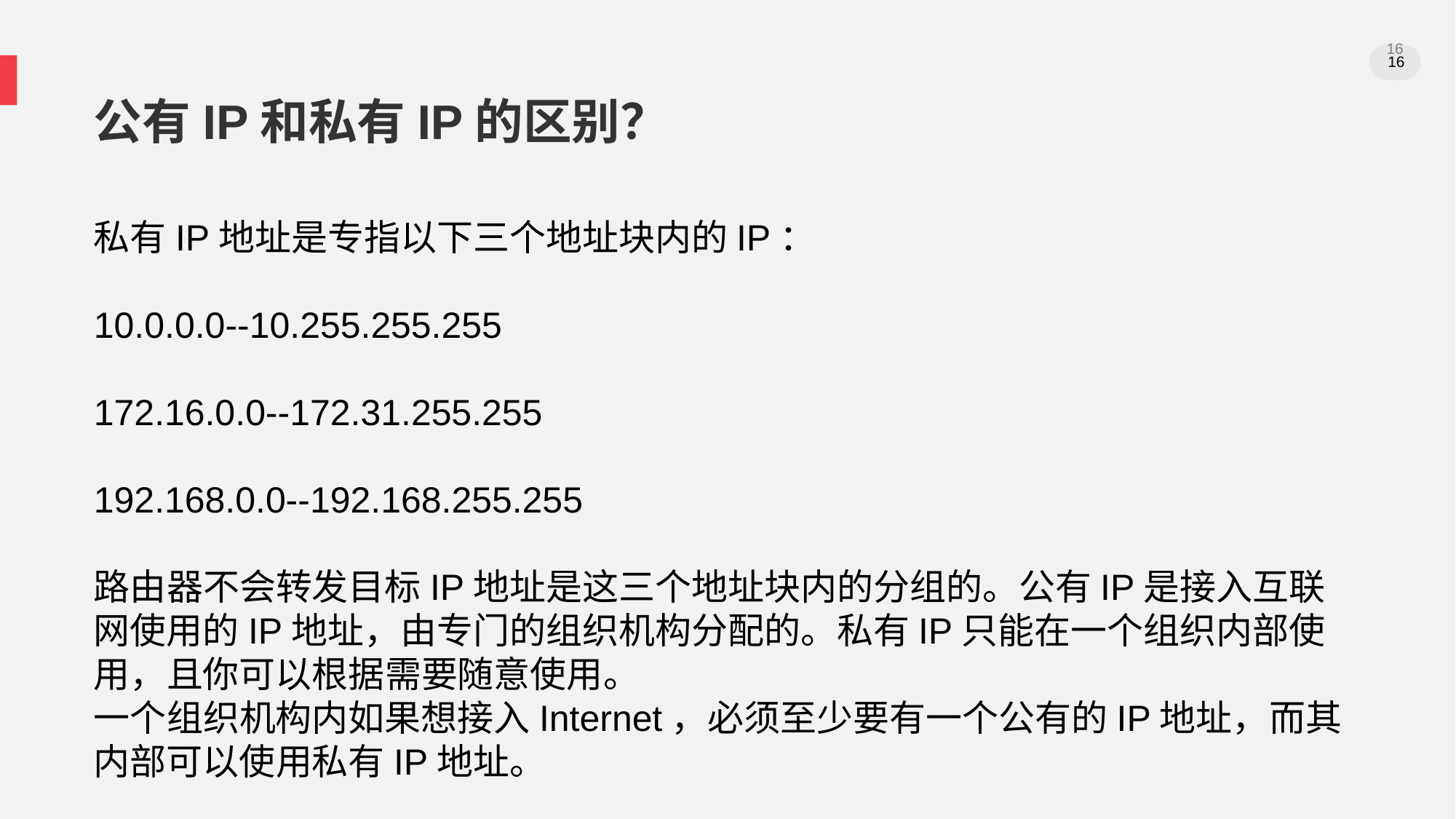

。

16
16

公有IP和私有IP的区别？

私有IP地址是专指以下三个地址块内的IP：

10.0.0.0--10.255.255.255

172.16.0.0--172.31.255.255

192.168.0.0--192.168.255.255

路由器不会转发目标IP地址是这三个地址块内的分组的。公有IP是接入互联网使用的IP地址，由专门的组织机构分配的。私有IP只能在一个组织内部使用，且你可以根据需要随意使用。
一个组织机构内如果想接入Internet，必须至少要有一个公有的IP地址，而其内部可以使用私有IP地址。